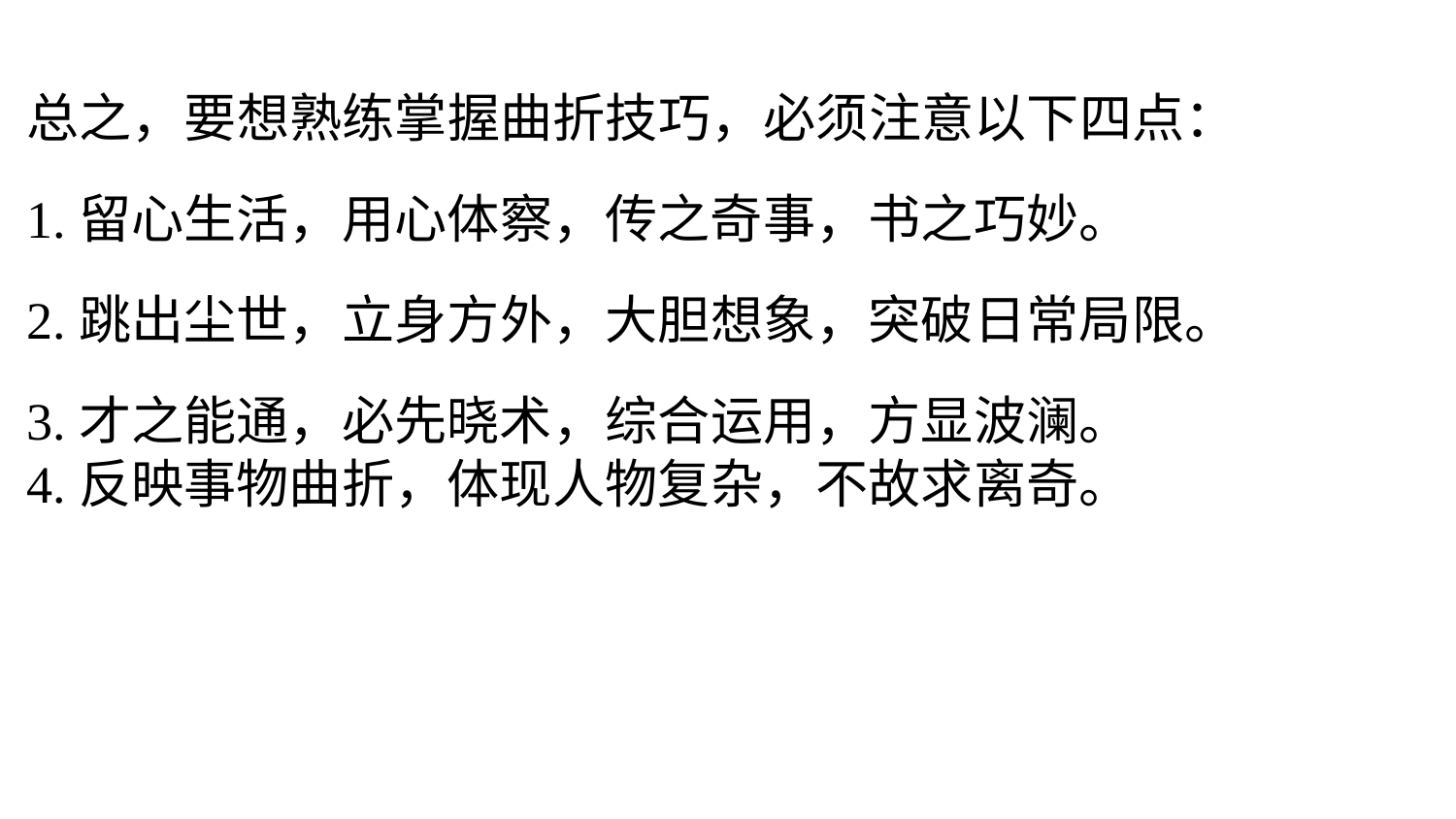

总之，要想熟练掌握曲折技巧，必须注意以下四点：
1.留心生活，用心体察，传之奇事，书之巧妙。
2.跳出尘世，立身方外，大胆想象，突破日常局限。
3.才之能通，必先晓术，综合运用，方显波澜。
4.反映事物曲折，体现人物复杂，不故求离奇。